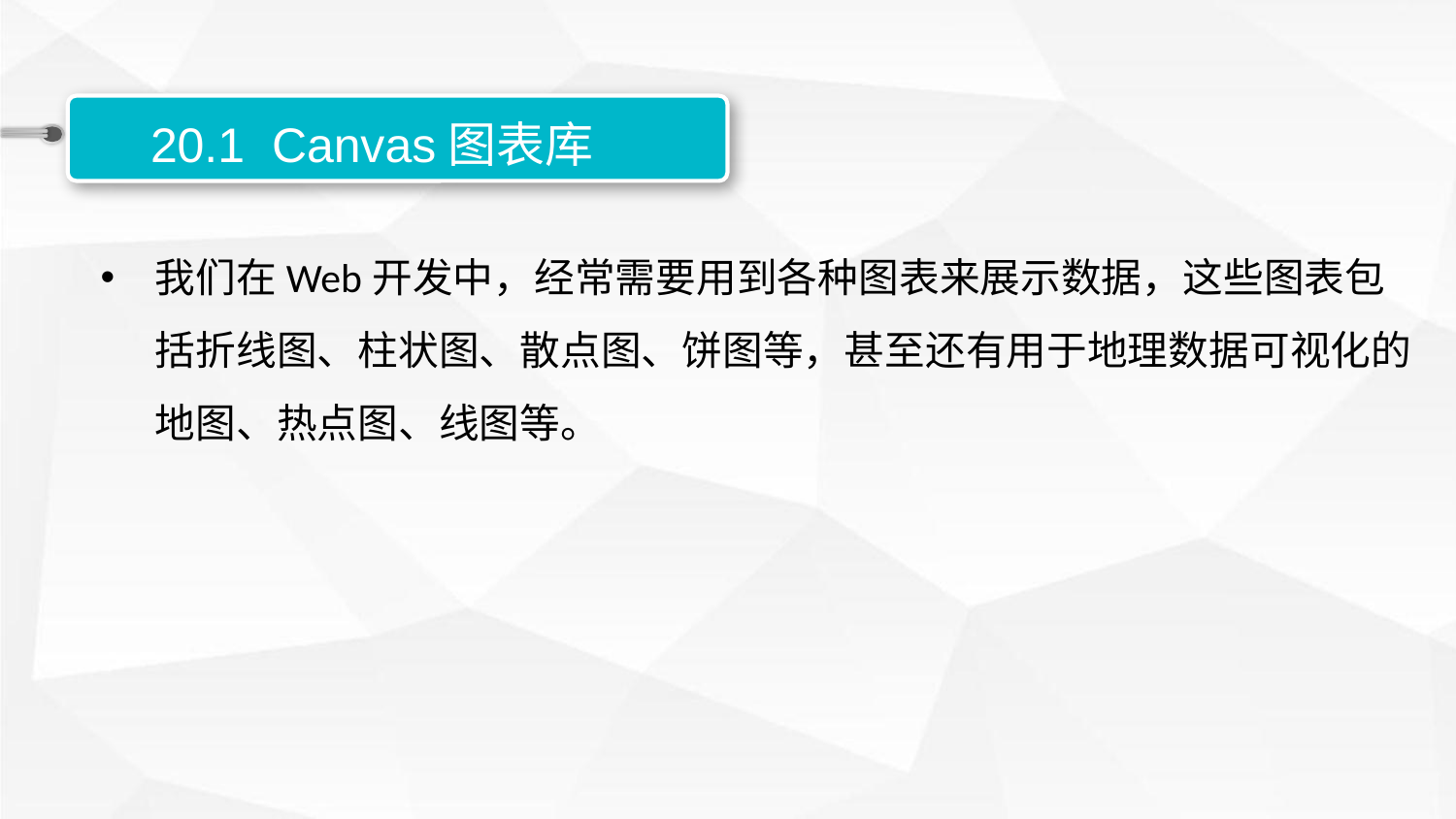

20.1  Canvas图表库

我们在Web开发中，经常需要用到各种图表来展示数据，这些图表包括折线图、柱状图、散点图、饼图等，甚至还有用于地理数据可视化的地图、热点图、线图等。